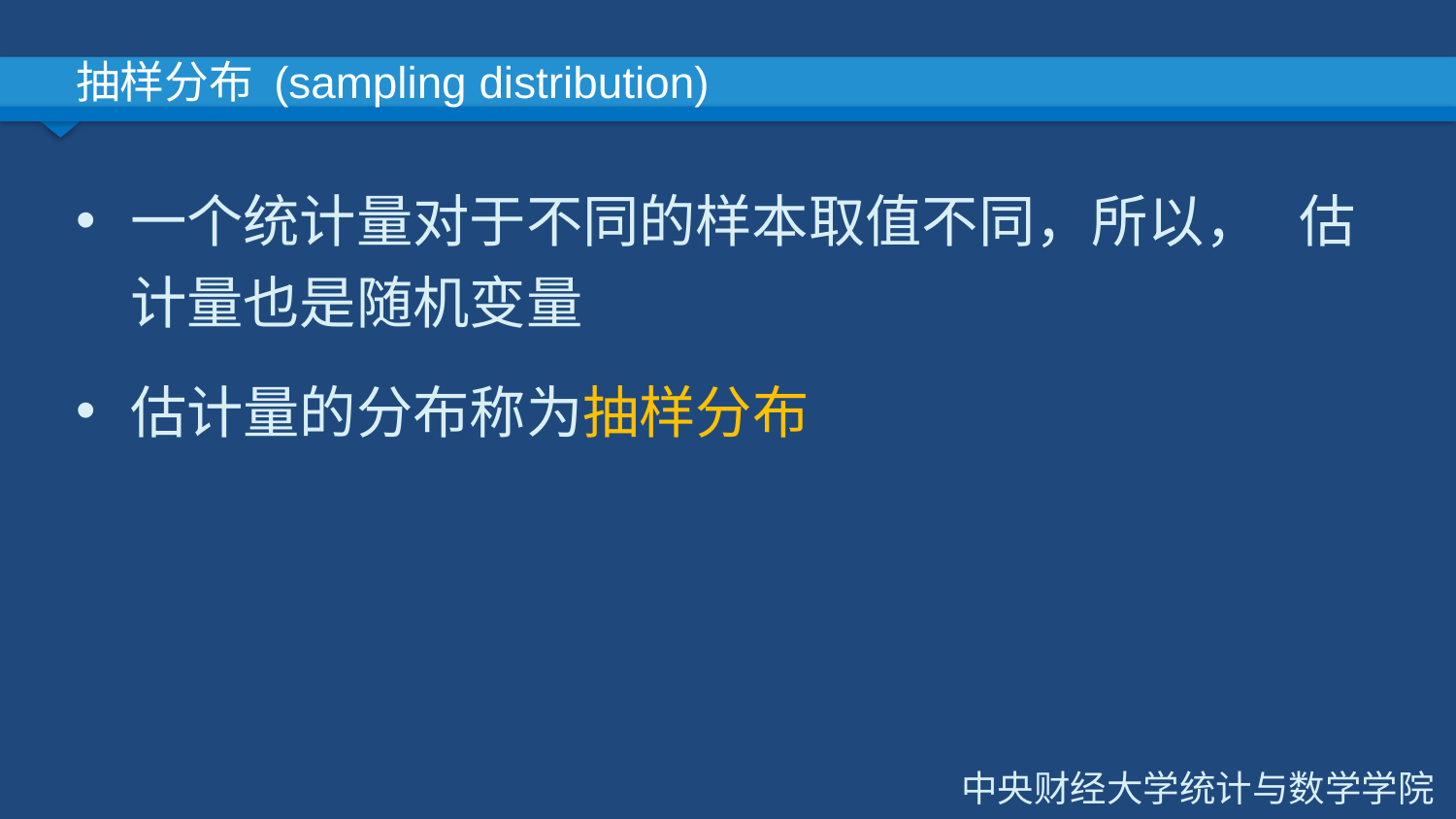

# 抽样分布 (sampling distribution)
一个统计量对于不同的样本取值不同，所以，   估计量也是随机变量
估计量的分布称为抽样分布